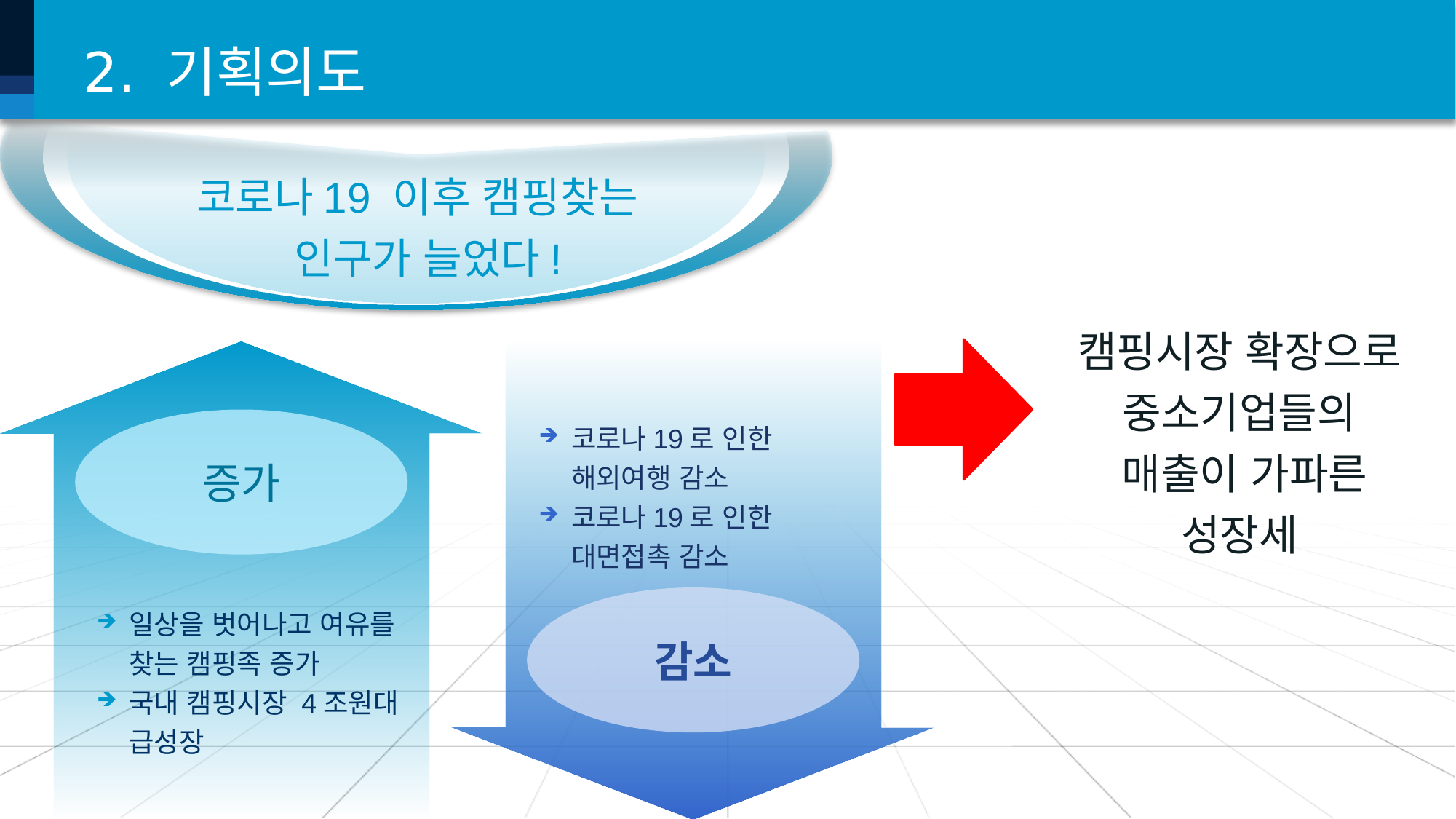

# 2. 기획의도
코로나19 이후 캠핑찾는 인구가 늘었다!
캠핑시장 확장으로
중소기업들의
 매출이 가파른
성장세

증가

감소
코로나19로 인한 해외여행 감소
코로나19로 인한 대면접촉 감소

일상을 벗어나고 여유를 찾는 캠핑족 증가
국내 캠핑시장 4조원대 급성장